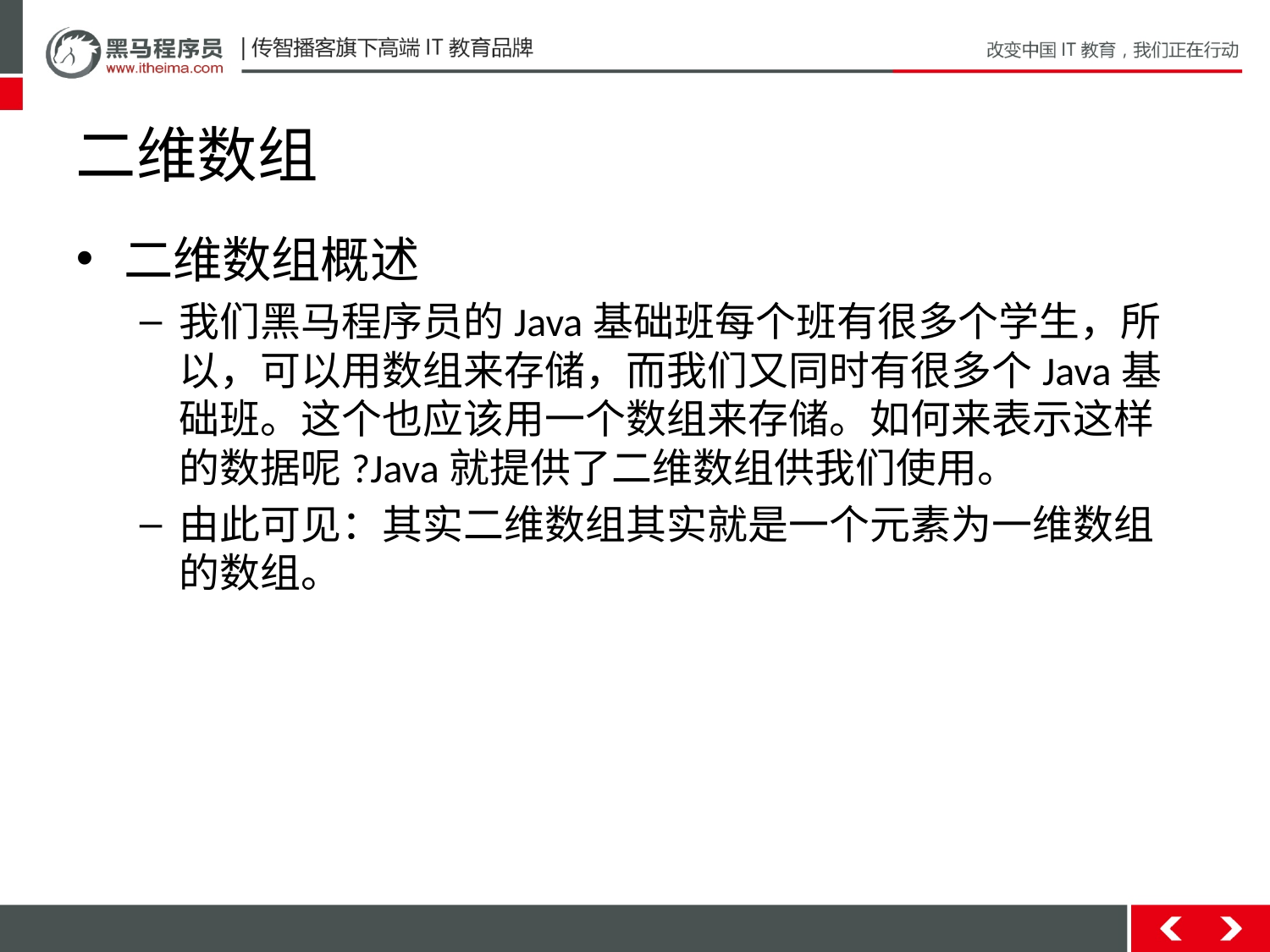

# 二维数组
二维数组概述
我们黑马程序员的Java基础班每个班有很多个学生，所以，可以用数组来存储，而我们又同时有很多个Java基础班。这个也应该用一个数组来存储。如何来表示这样的数据呢?Java就提供了二维数组供我们使用。
由此可见：其实二维数组其实就是一个元素为一维数组的数组。